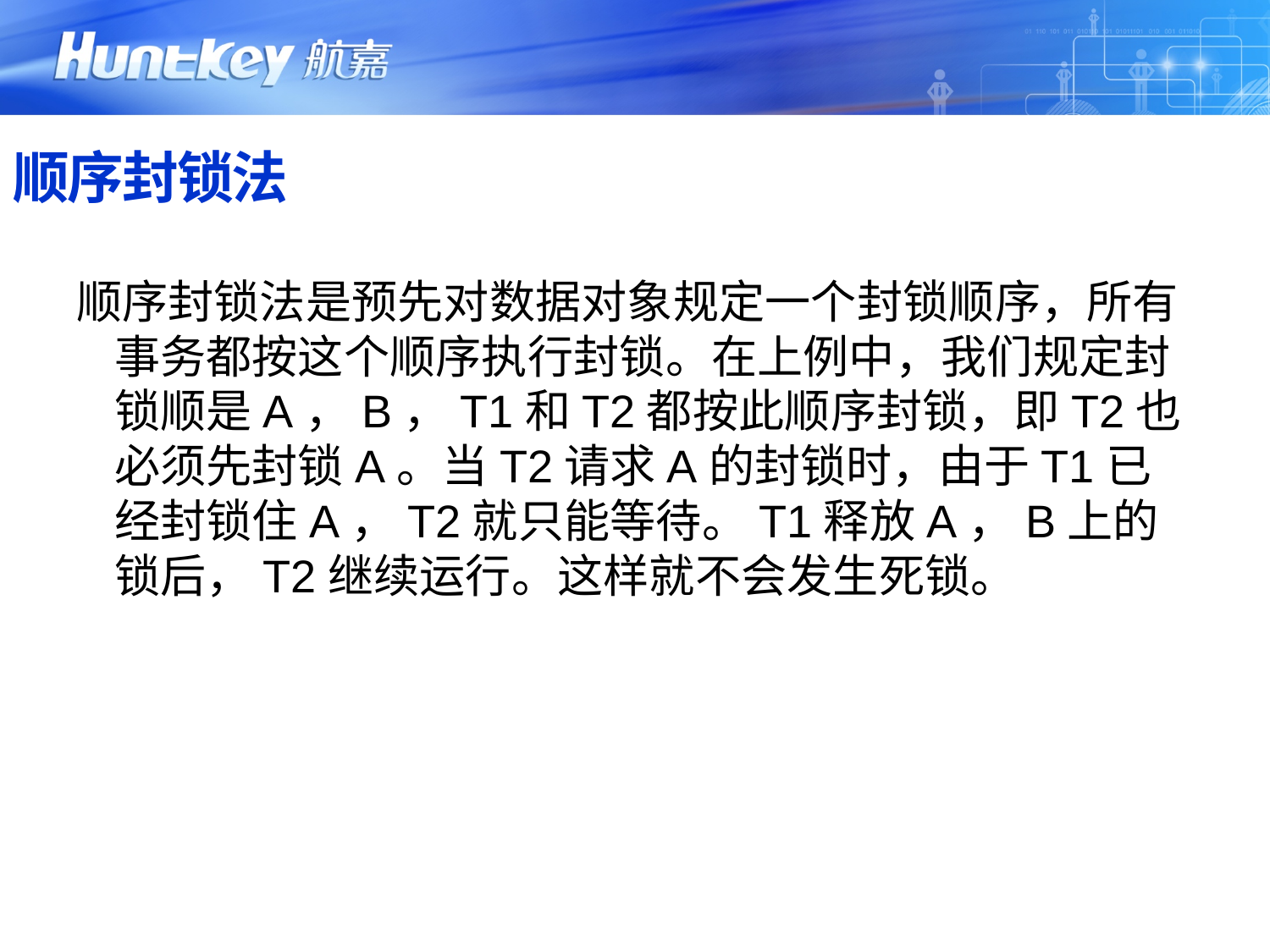

# 顺序封锁法
顺序封锁法是预先对数据对象规定一个封锁顺序，所有事务都按这个顺序执行封锁。在上例中，我们规定封锁顺是A，B，T1和T2都按此顺序封锁，即T2也必须先封锁A。当T2请求A的封锁时，由于T1已经封锁住A，T2就只能等待。T1释放A，B上的锁后，T2继续运行。这样就不会发生死锁。